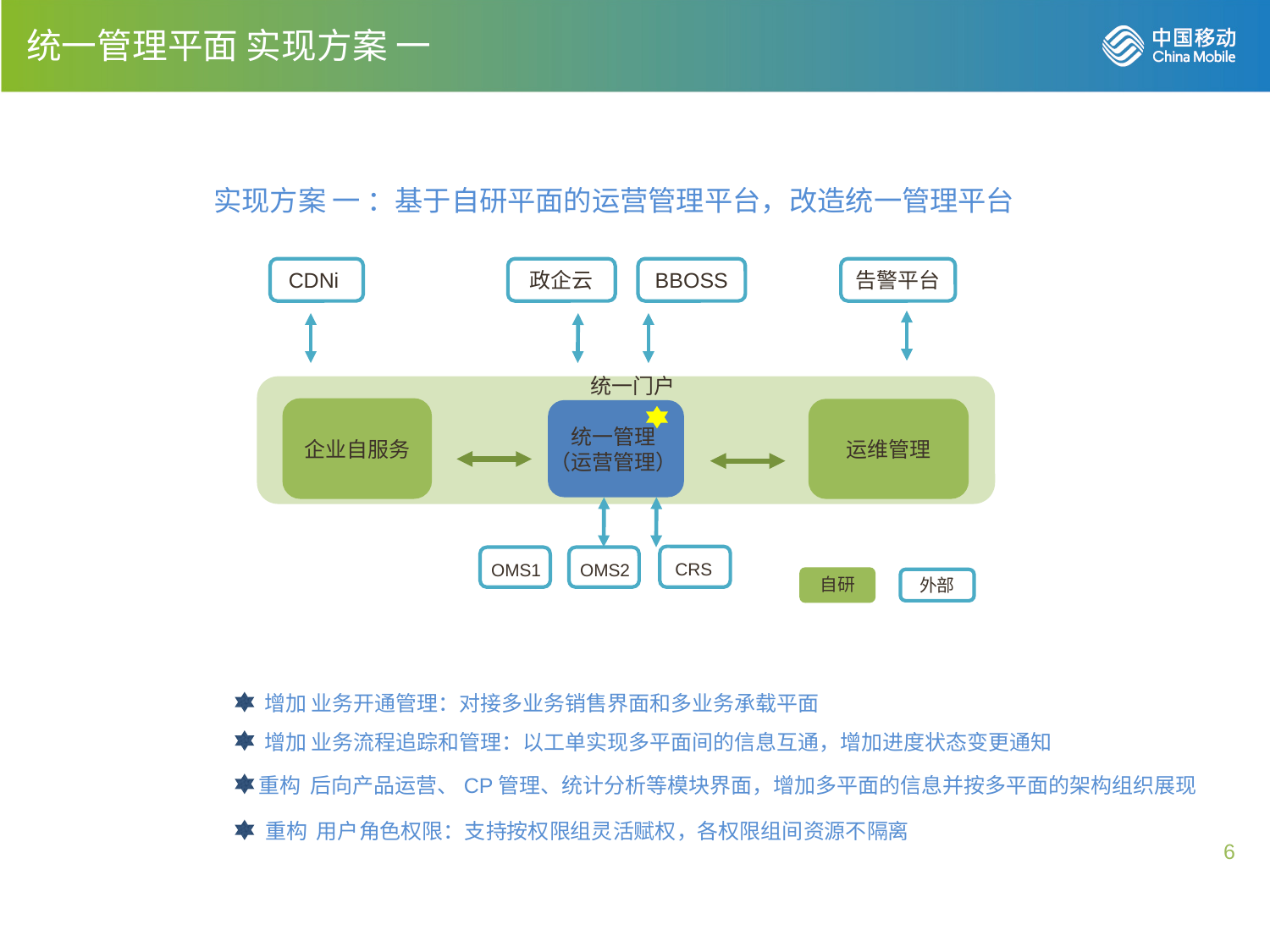

# 统一管理平面 实现方案 一
实现方案 一 ：基于自研平面的运营管理平台，改造统一管理平台

CDNi

政企云

BBOSS

告警平台

   统一门户

企业自服务

统一管理
（运营管理）

运维管理

OMS1

OMS2

CRS
外部

自研
增加 业务开通管理：对接多业务销售界面和多业务承载平面

增加 业务流程追踪和管理：以工单实现多平面间的信息互通，增加进度状态变更通知

重构  后向产品运营、CP管理、统计分析等模块界面，增加多平面的信息并按多平面的架构组织展现

重构  用户角色权限：支持按权限组灵活赋权，各权限组间资源不隔离

6